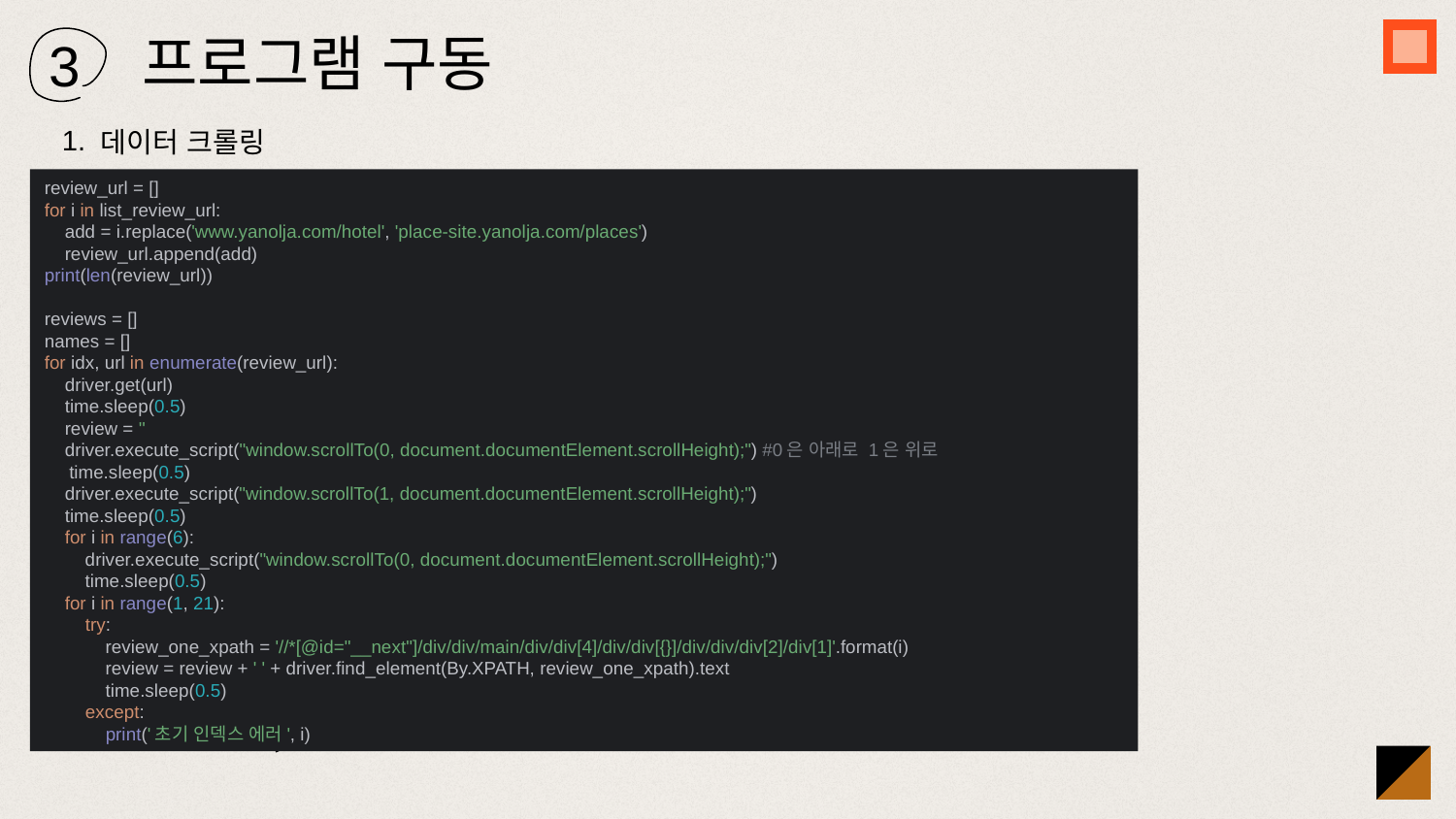

# 프로그램 구동

3
데이터 크롤링
1.
review_url = []
for i in list_review_url:
    add = i.replace('www.yanolja.com/hotel', 'place-site.yanolja.com/places')
    review_url.append(add)
print(len(review_url))
reviews = []
names = []
for idx, url in enumerate(review_url):
    driver.get(url)
    time.sleep(0.5)
    review = ''
    driver.execute_script("window.scrollTo(0, document.documentElement.scrollHeight);") #0은 아래로 1은 위로
    time.sleep(0.5)
    driver.execute_script("window.scrollTo(1, document.documentElement.scrollHeight);")
    time.sleep(0.5)
    for i in range(6):
        driver.execute_script("window.scrollTo(0, document.documentElement.scrollHeight);")
        time.sleep(0.5)
    for i in range(1, 21):
        try:
            review_one_xpath = '//*[@id="__next"]/div/div/main/div/div[4]/div/div[{}]/div/div/div[2]/div[1]'.format(i)
            review = review + ' ' + driver.find_element(By.XPATH, review_one_xpath).text
            time.sleep(0.5)
        except:
            print('초기 인덱스 에러', i)